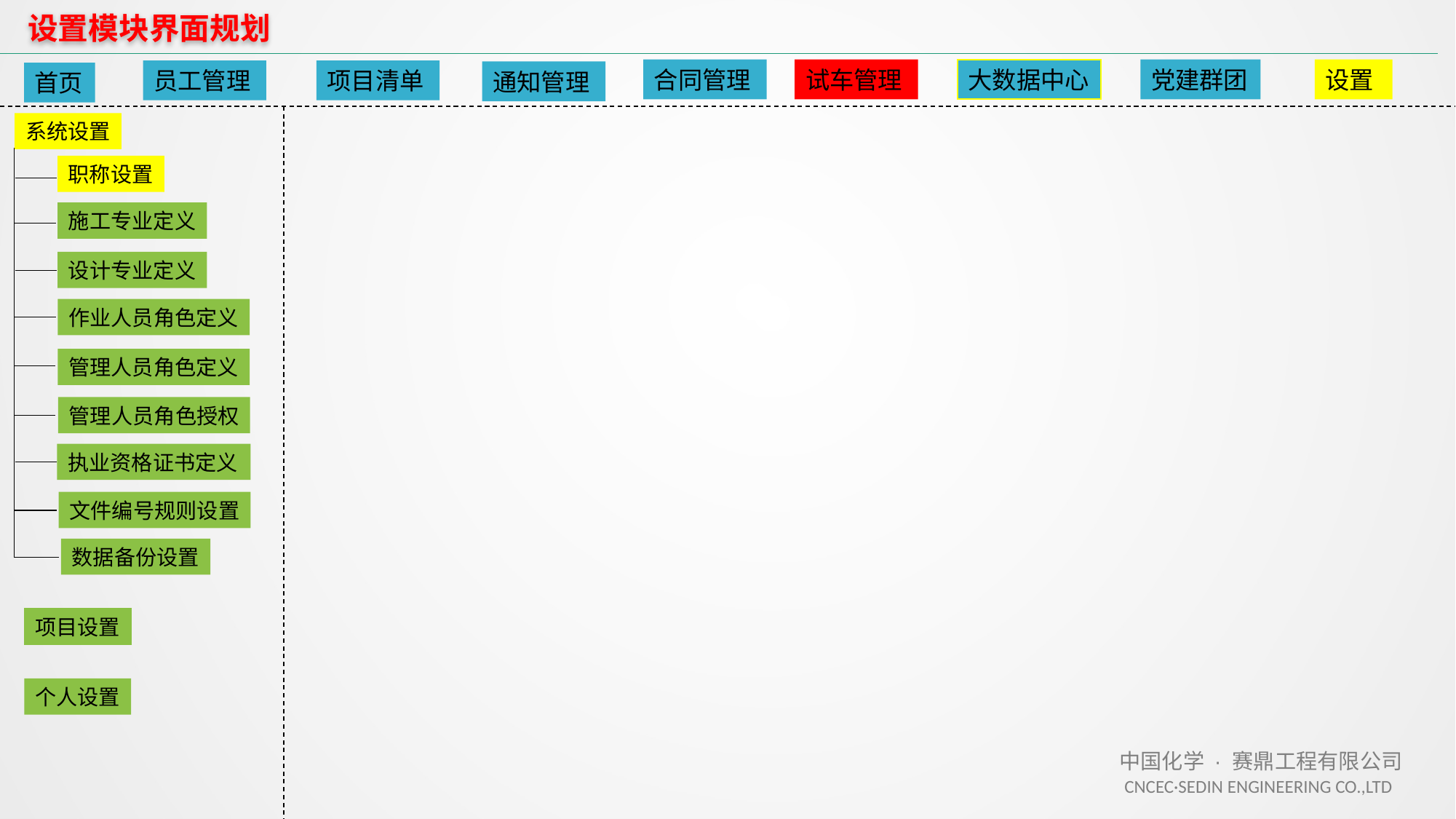

设置模块界面规划
合同管理
试车管理
大数据中心
党建群团
设置
员工管理
项目清单
通知管理
首页
系统设置
职称设置
施工专业定义
设计专业定义
作业人员角色定义
管理人员角色定义
管理人员角色授权
执业资格证书定义
文件编号规则设置
数据备份设置
项目设置
个人设置